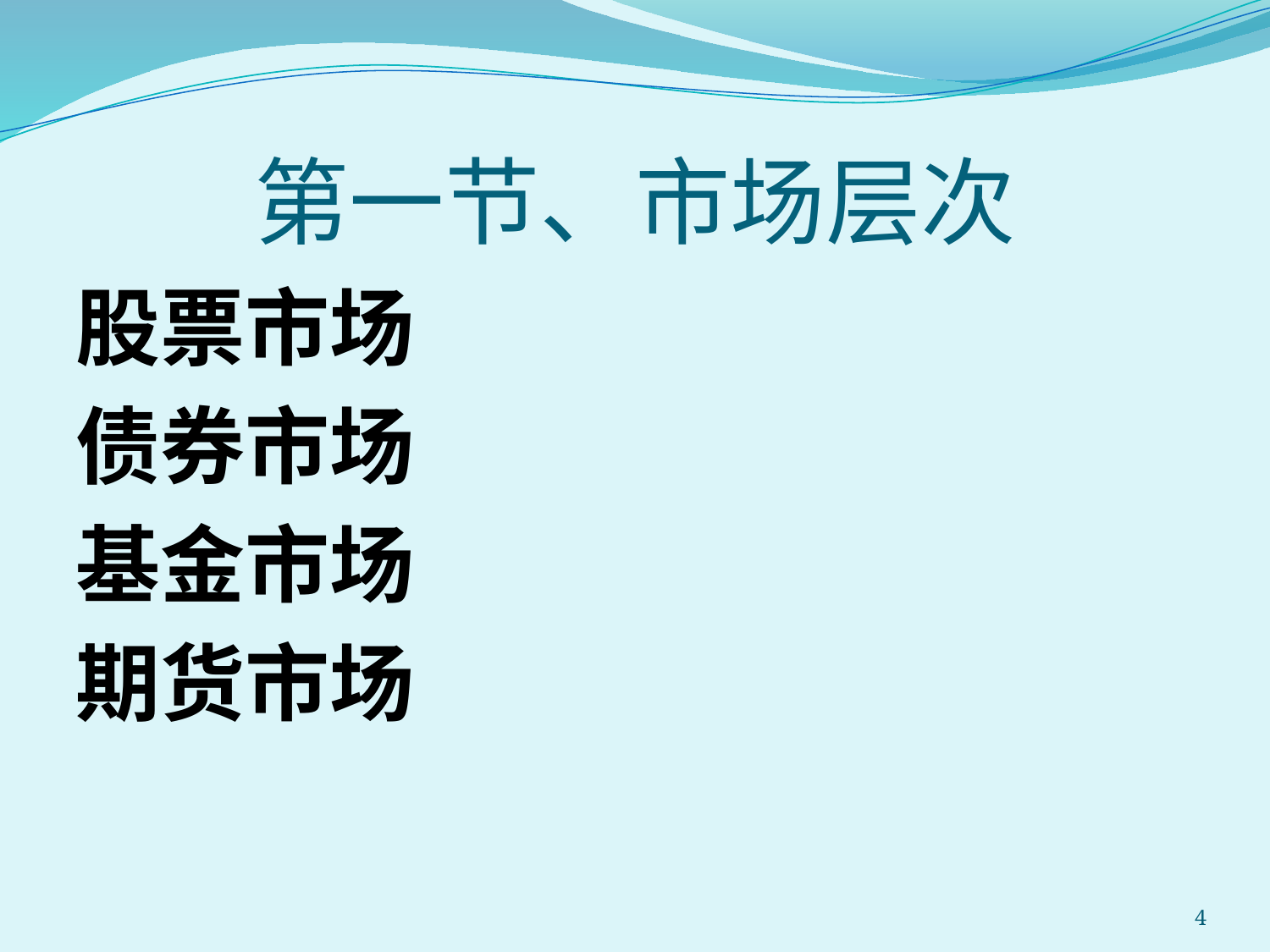

# 第一节、市场层次

股票市场
债券市场
基金市场
期货市场
4